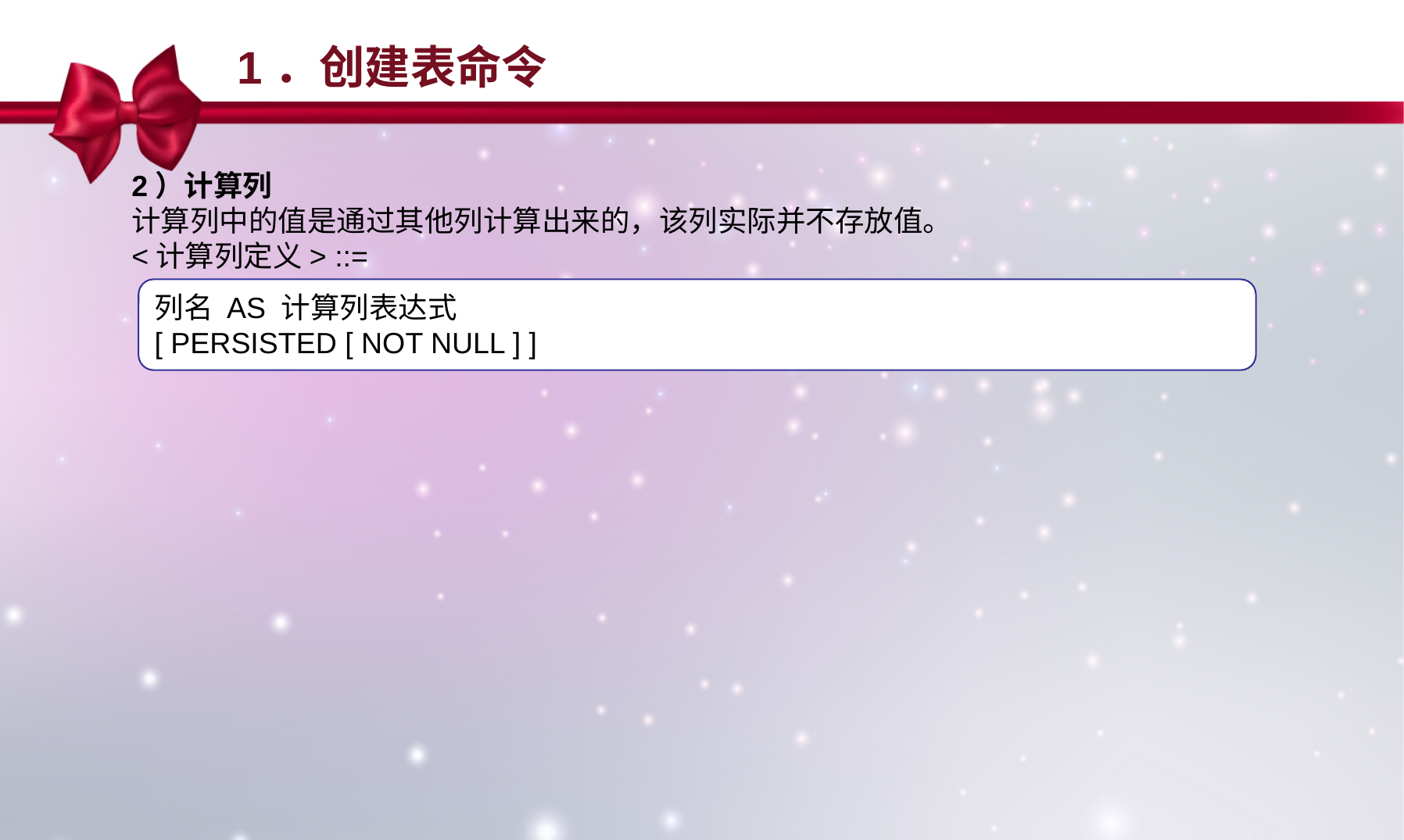

1．创建表命令
2）计算列
计算列中的值是通过其他列计算出来的，该列实际并不存放值。
<计算列定义> ::=
列名 AS 计算列表达式
[ PERSISTED [ NOT NULL ] ]